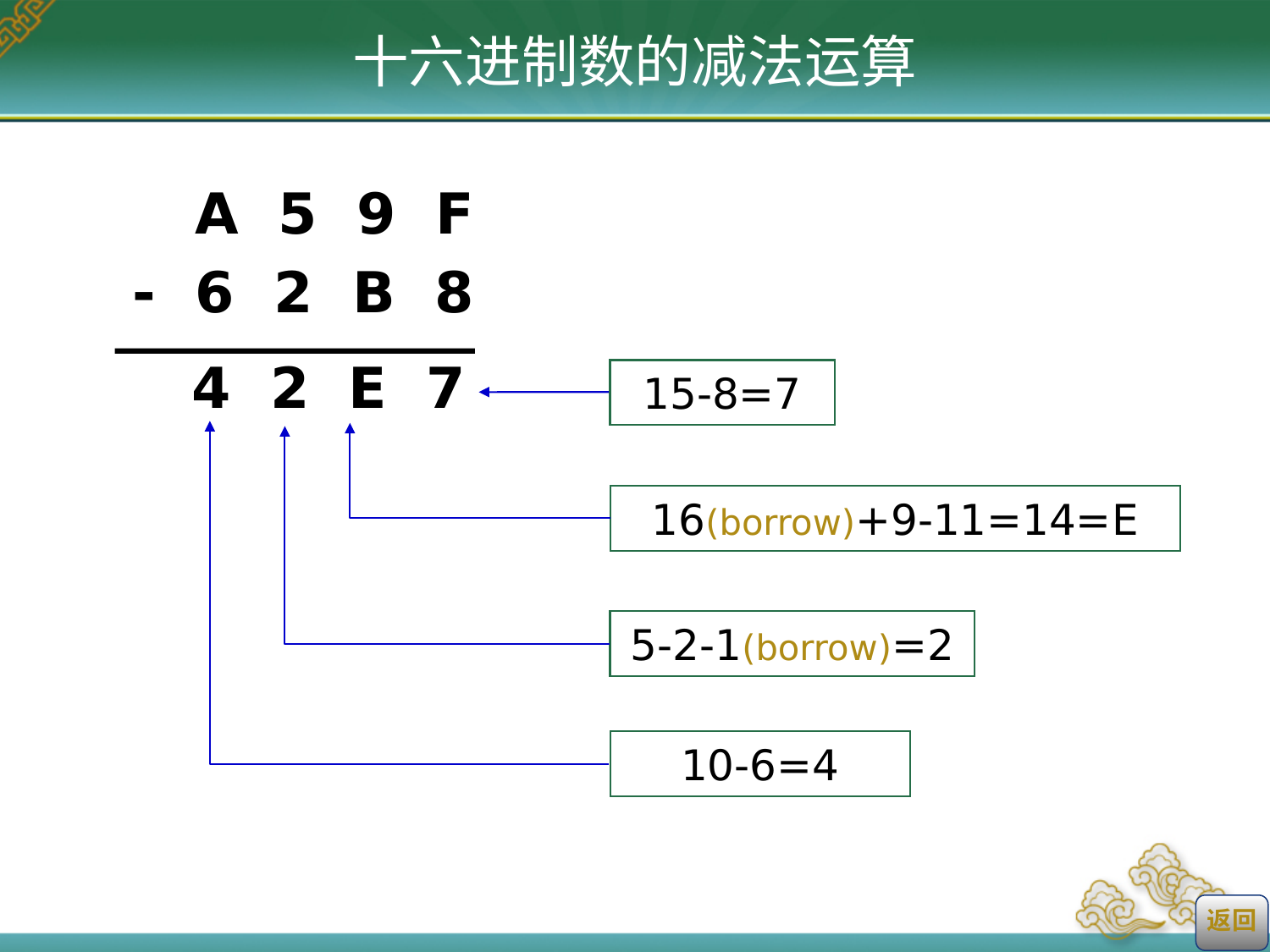

# 十六进制数的减法运算
    A  5  9  F
-  6  2  B  8
   4  2  E  7

15-8=7

16(borrow)+9-11=14=E
5-2-1(borrow)=2
10-6=4
返回